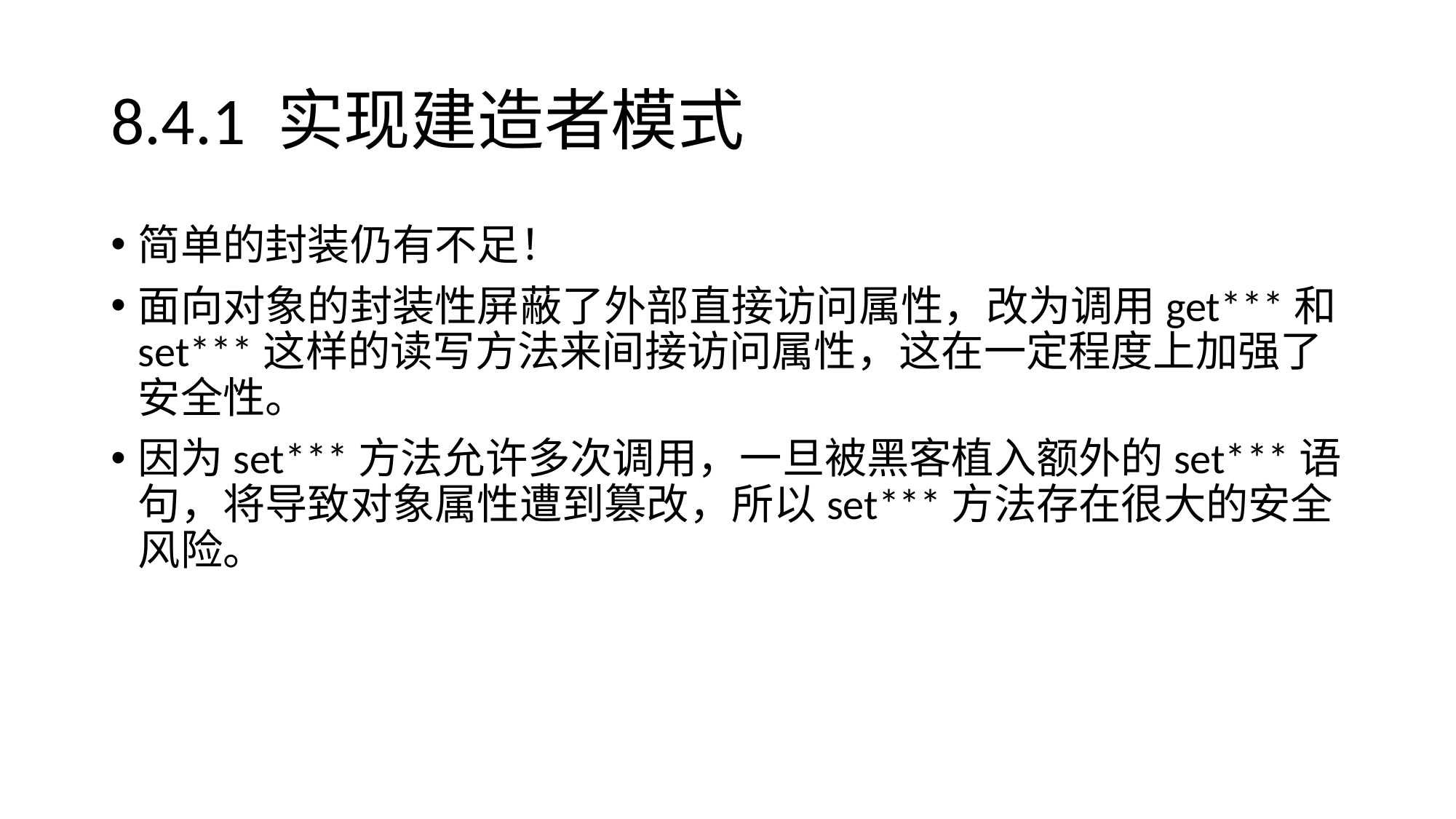

# 8.4.1 实现建造者模式
简单的封装仍有不足！
面向对象的封装性屏蔽了外部直接访问属性，改为调用get***和set***这样的读写方法来间接访问属性，这在一定程度上加强了安全性。
因为set***方法允许多次调用，一旦被黑客植入额外的set***语句，将导致对象属性遭到篡改，所以set***方法存在很大的安全风险。